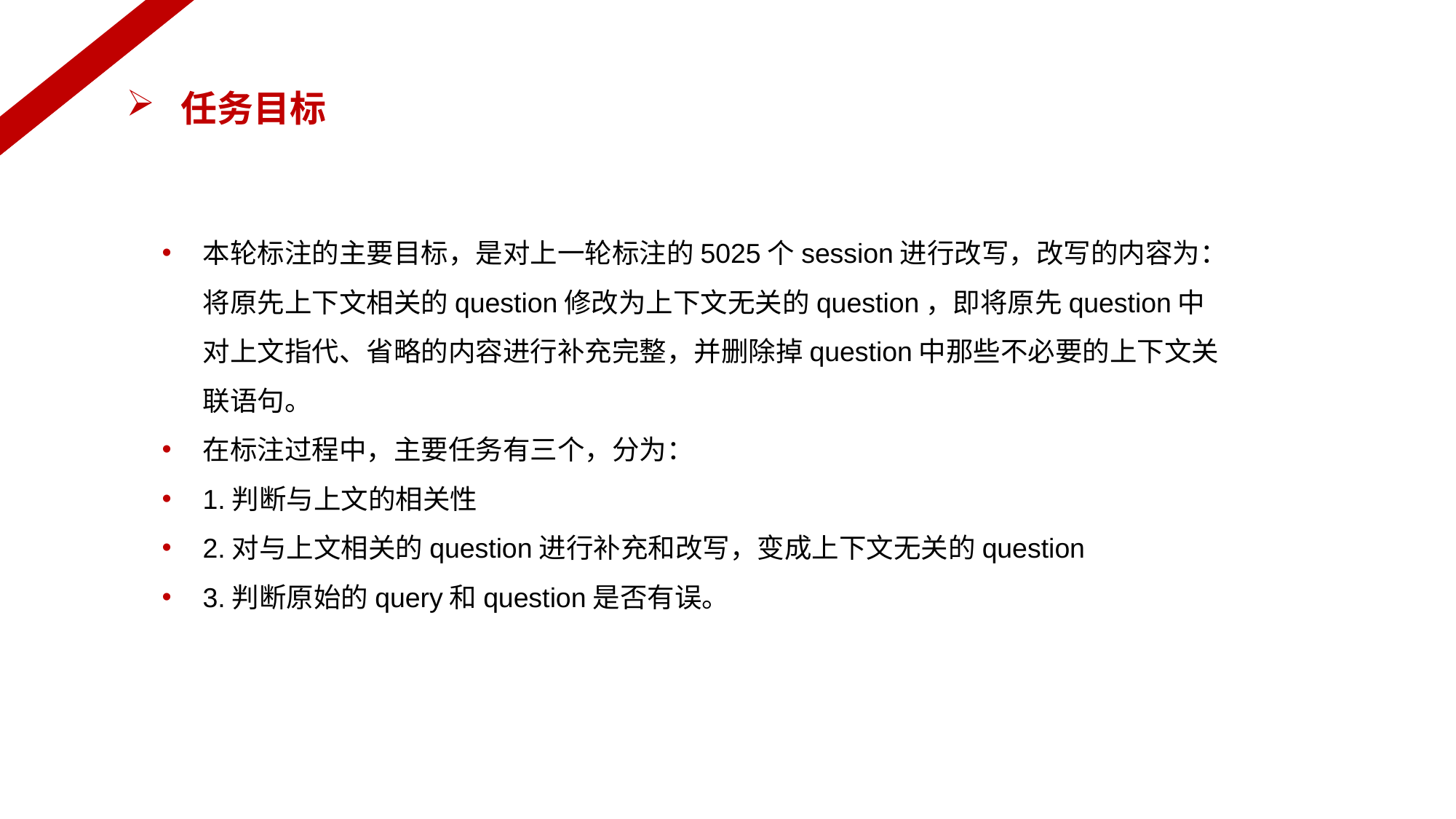

任务目标
本轮标注的主要目标，是对上一轮标注的5025个session进行改写，改写的内容为：将原先上下文相关的question修改为上下文无关的question，即将原先question中对上文指代、省略的内容进行补充完整，并删除掉question中那些不必要的上下文关联语句。
在标注过程中，主要任务有三个，分为：
1.判断与上文的相关性
2.对与上文相关的question进行补充和改写，变成上下文无关的question
3.判断原始的query和question是否有误。